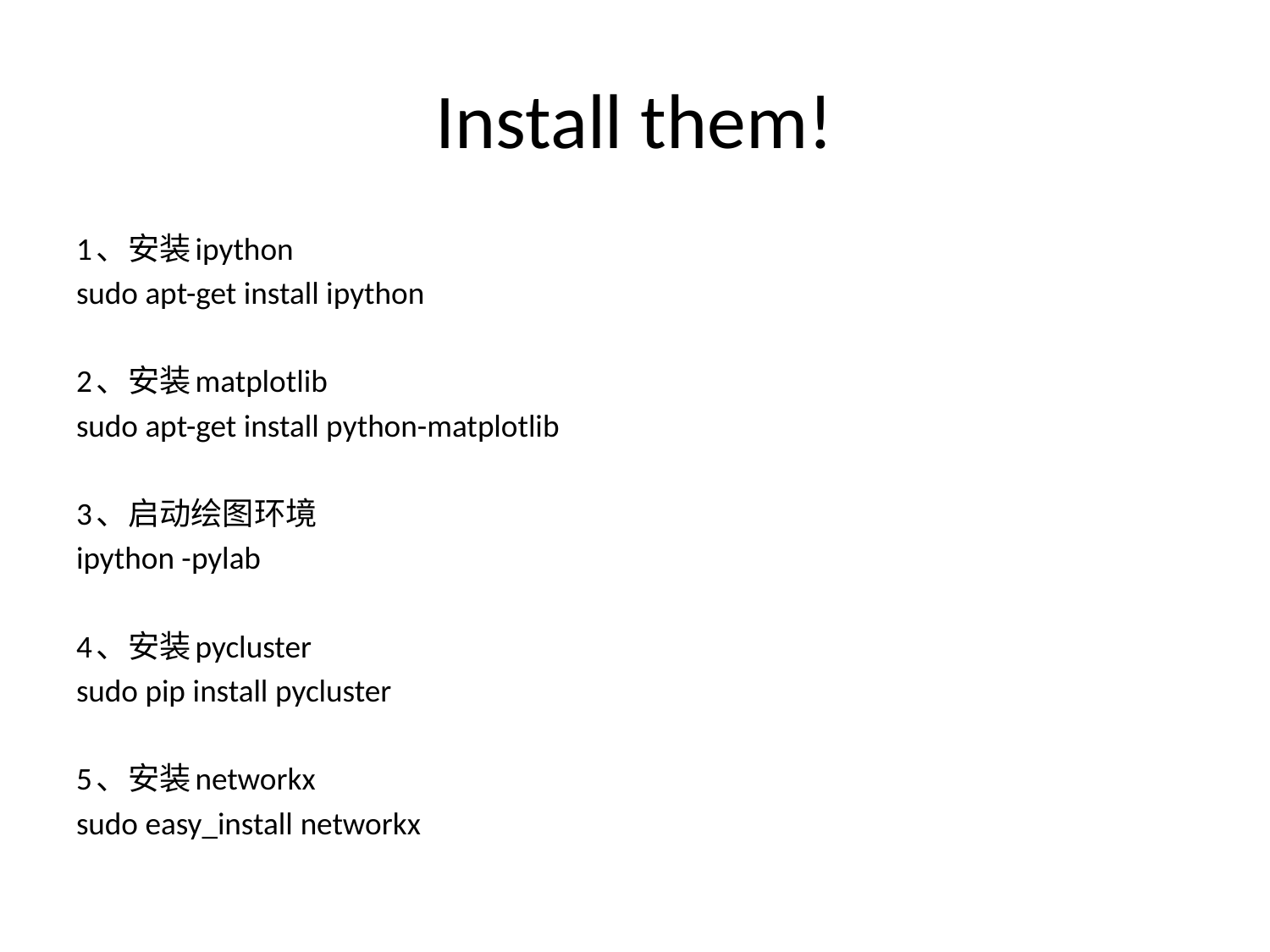

# Install them!
1、安装ipython
sudo apt-get install ipython

2、安装matplotlib
sudo apt-get install python-matplotlib

3、启动绘图环境
ipython -pylab

4、安装pycluster
sudo pip install pycluster

5、安装networkx
sudo easy_install networkx